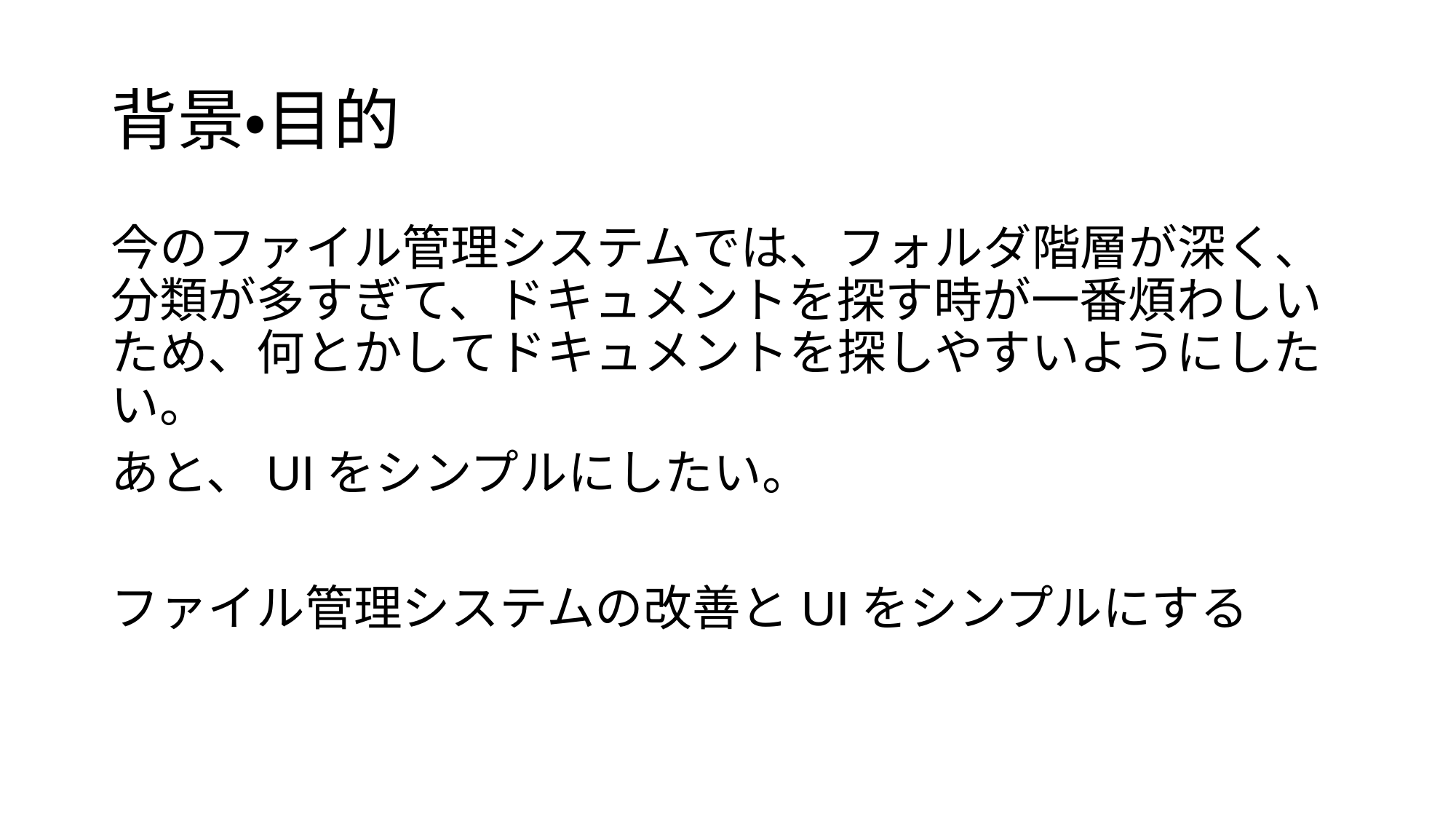

# 背景・目的
今のファイル管理システムでは、フォルダ階層が深く、分類が多すぎて、ドキュメントを探す時が一番煩わしいため、何とかしてドキュメントを探しやすいようにしたい。
あと、UIをシンプルにしたい。

ファイル管理システムの改善とUIをシンプルにする